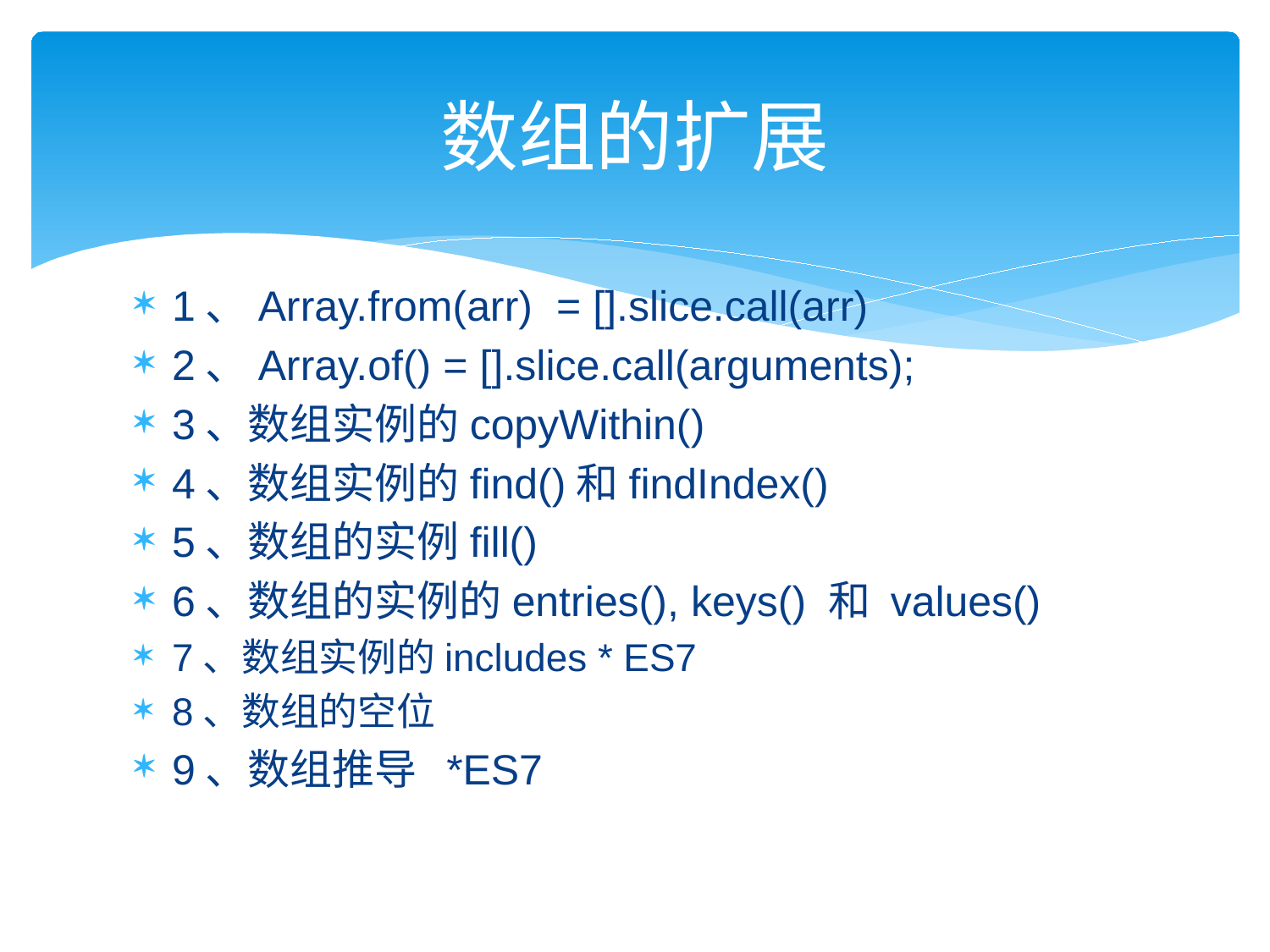

# 数组的扩展
1、Array.from(arr)  = [].slice.call(arr)
2、Array.of() = [].slice.call(arguments);
3、数组实例的copyWithin()
4、数组实例的find()和findIndex()
5、数组的实例fill()
6、数组的实例的entries(), keys() 和 values()
7、数组实例的includes * ES7
8、数组的空位
9、数组推导  *ES7